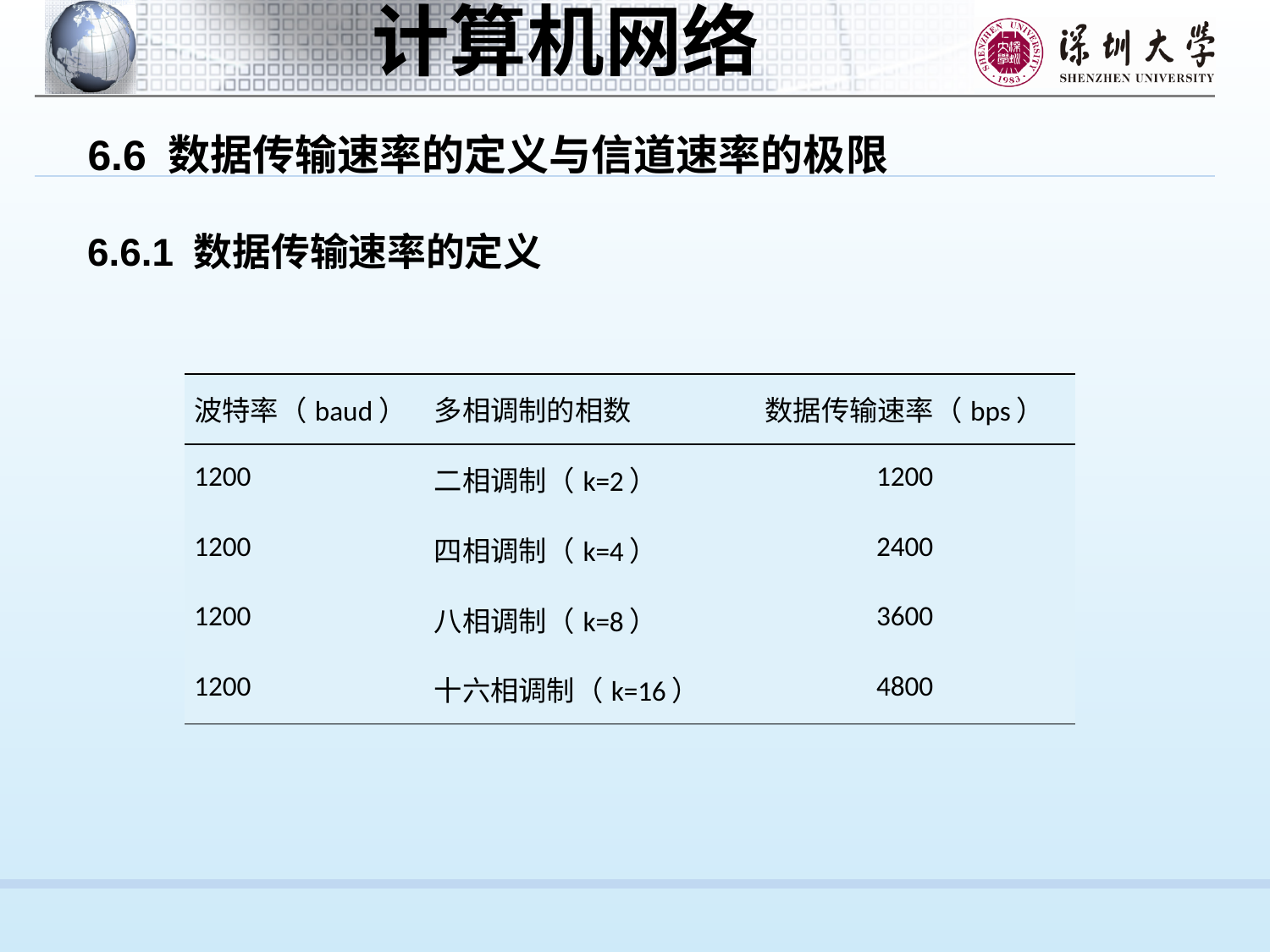

6.6 数据传输速率的定义与信道速率的极限

6.6.1 数据传输速率的定义
| 波特率（baud） | 多相调制的相数 | 数据传输速率（bps） |
| --- | --- | --- |
| 1200 | 二相调制（k=2） | 1200 |
| 1200 | 四相调制（k=4） | 2400 |
| 1200 | 八相调制（k=8） | 3600 |
| 1200 | 十六相调制（k=16） | 4800 |